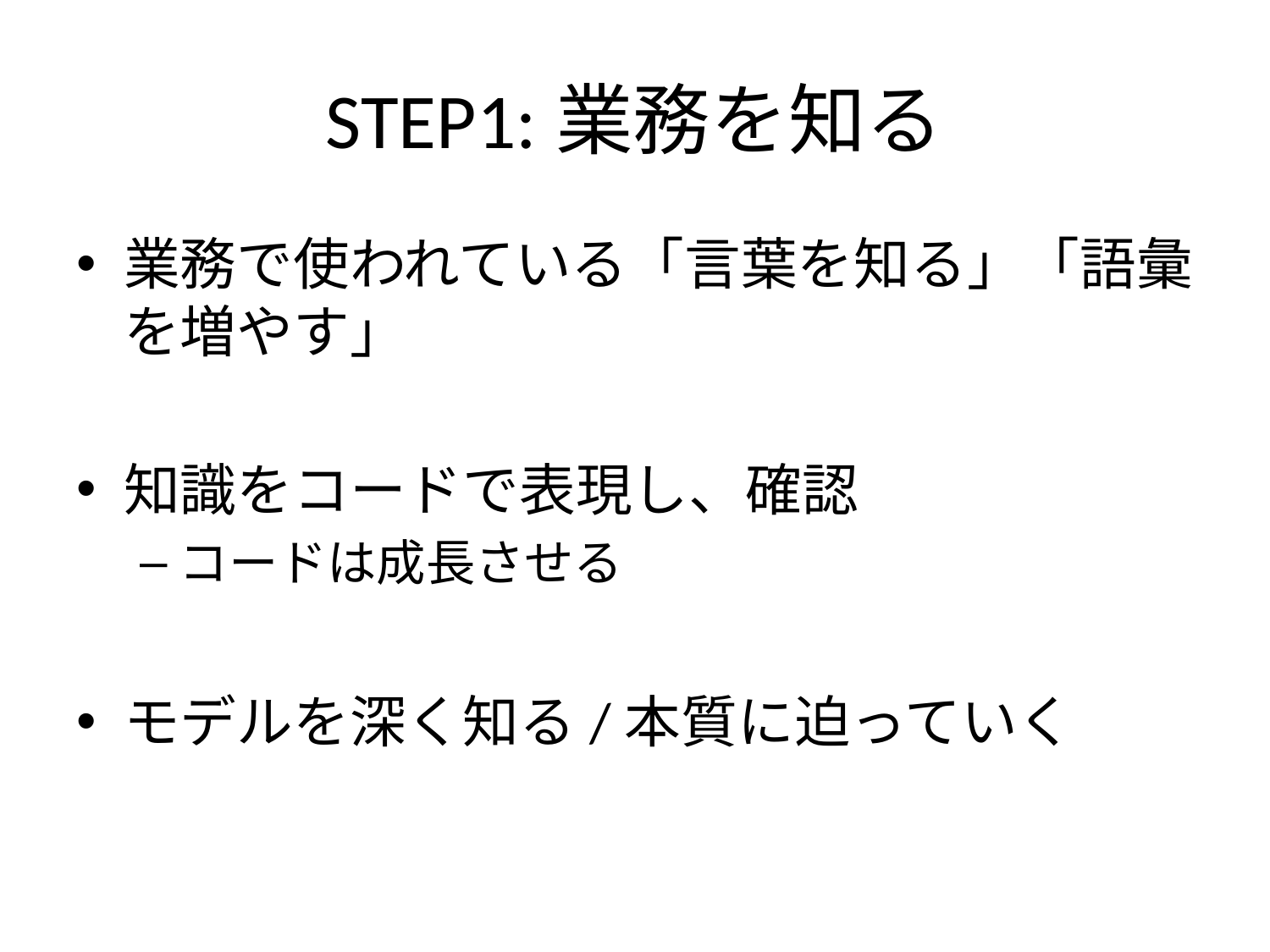

# STEP1:業務を知る
業務で使われている「言葉を知る」「語彙を増やす」

知識をコードで表現し、確認
コードは成長させる

モデルを深く知る/本質に迫っていく